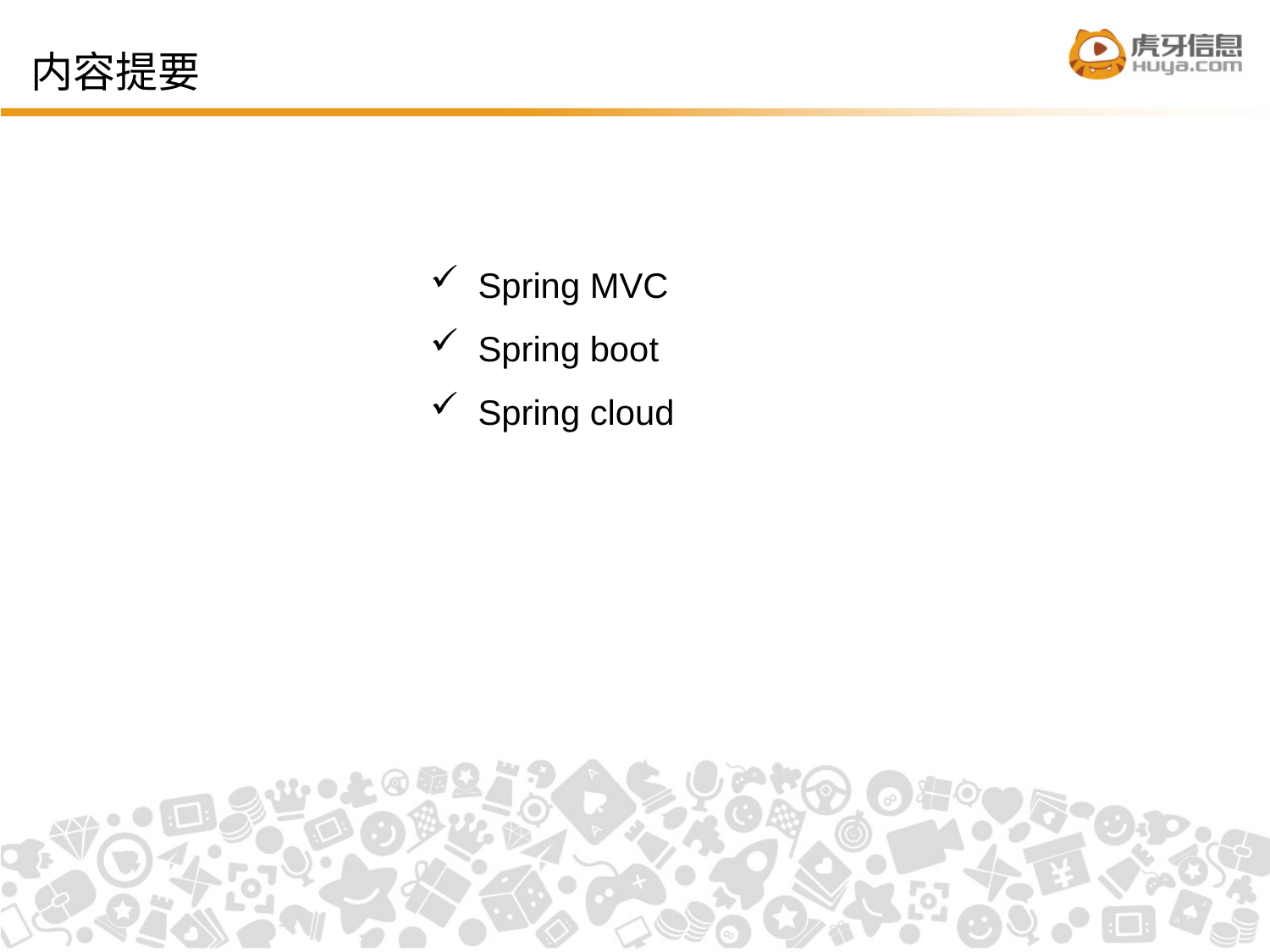

内容提要
Spring MVC
Spring boot
Spring cloud